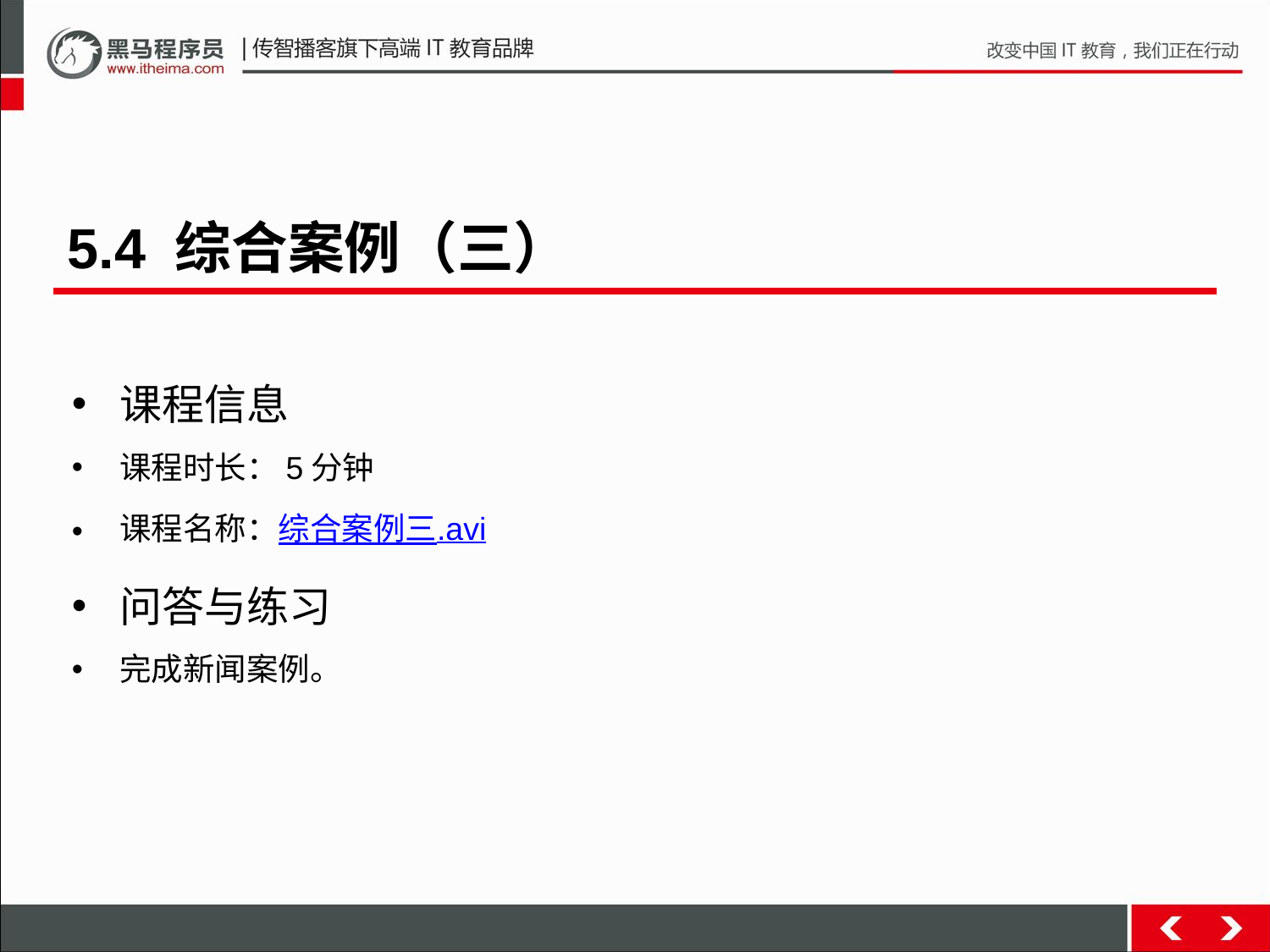

5.4 综合案例（三）
课程信息
课程时长：5分钟
课程名称：综合案例三.avi
问答与练习
完成新闻案例。